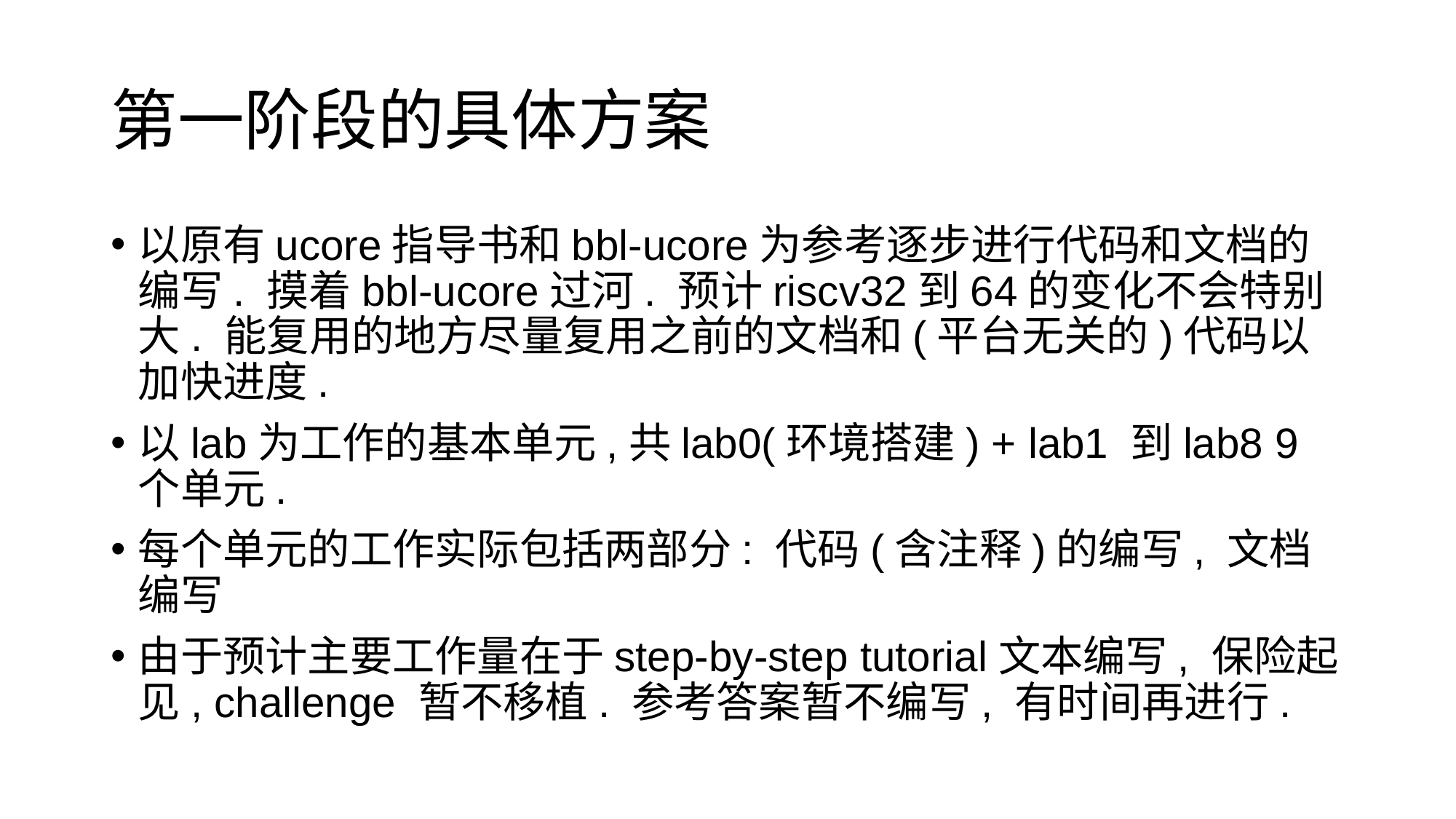

# 第一阶段的具体方案
以原有ucore指导书和bbl-ucore为参考逐步进行代码和文档的编写. 摸着bbl-ucore过河. 预计riscv32到64的变化不会特别大. 能复用的地方尽量复用之前的文档和(平台无关的)代码以加快进度.
以lab为工作的基本单元,共lab0(环境搭建) + lab1 到lab8 9个单元.
每个单元的工作实际包括两部分: 代码(含注释)的编写, 文档编写
由于预计主要工作量在于step-by-step tutorial文本编写, 保险起见, challenge 暂不移植. 参考答案暂不编写, 有时间再进行.